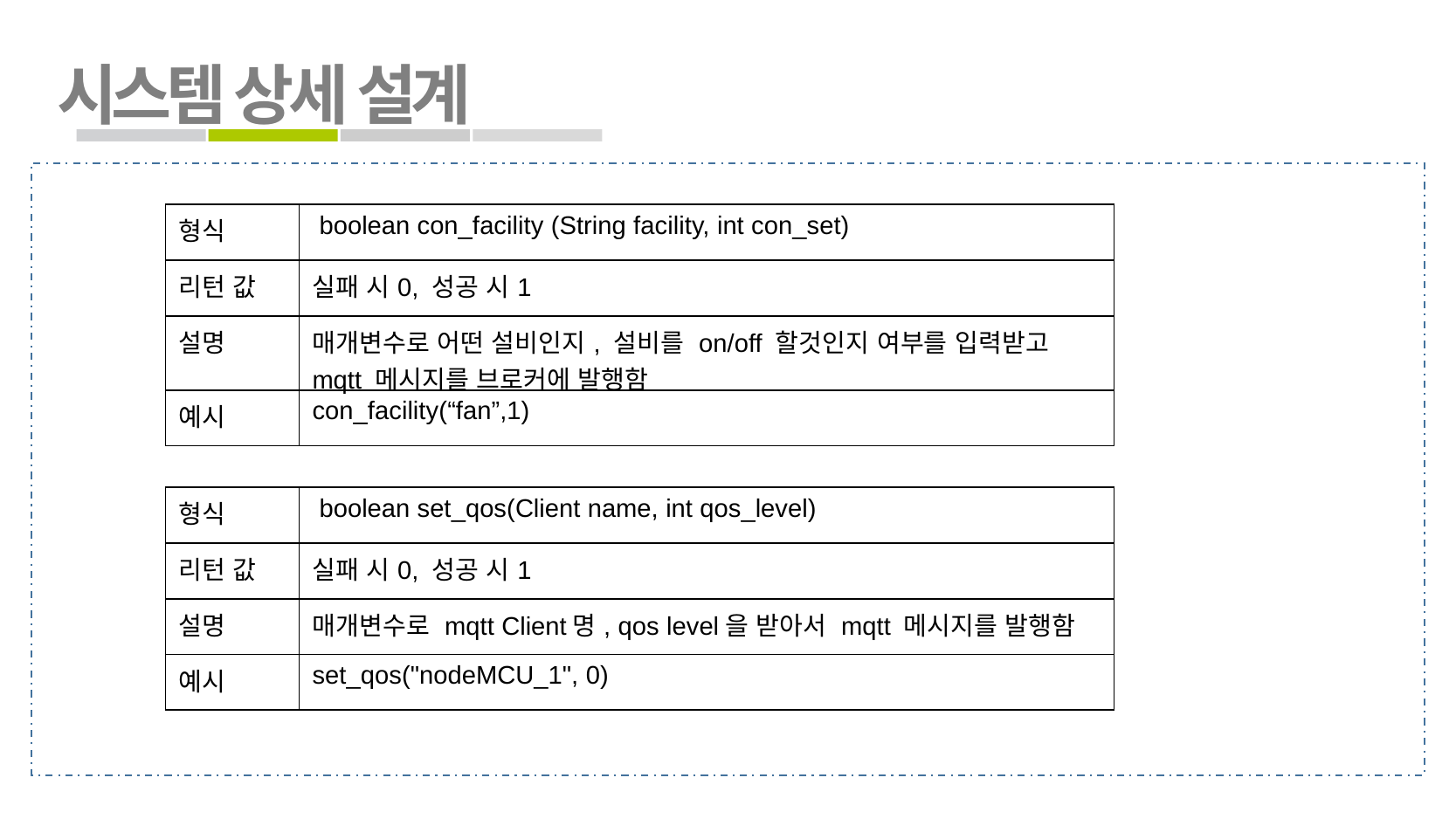

시스템 상세 설계

| 형식 | boolean con\_facility (String facility, int con\_set) |
| --- | --- |
| 리턴 값 | 실패 시0, 성공 시1 |
| 설명 | 매개변수로 어떤 설비인지, 설비를 on/off 할것인지 여부를 입력받고 mqtt 메시지를 브로커에 발행함 |
| 예시 | con\_facility(“fan”,1) |
| 형식 | boolean set\_qos(Client name, int qos\_level) |
| --- | --- |
| 리턴 값 | 실패 시0, 성공 시1 |
| 설명 | 매개변수로 mqtt Client명, qos level을 받아서 mqtt 메시지를 발행함 |
| 예시 | set\_qos("nodeMCU\_1", 0) |